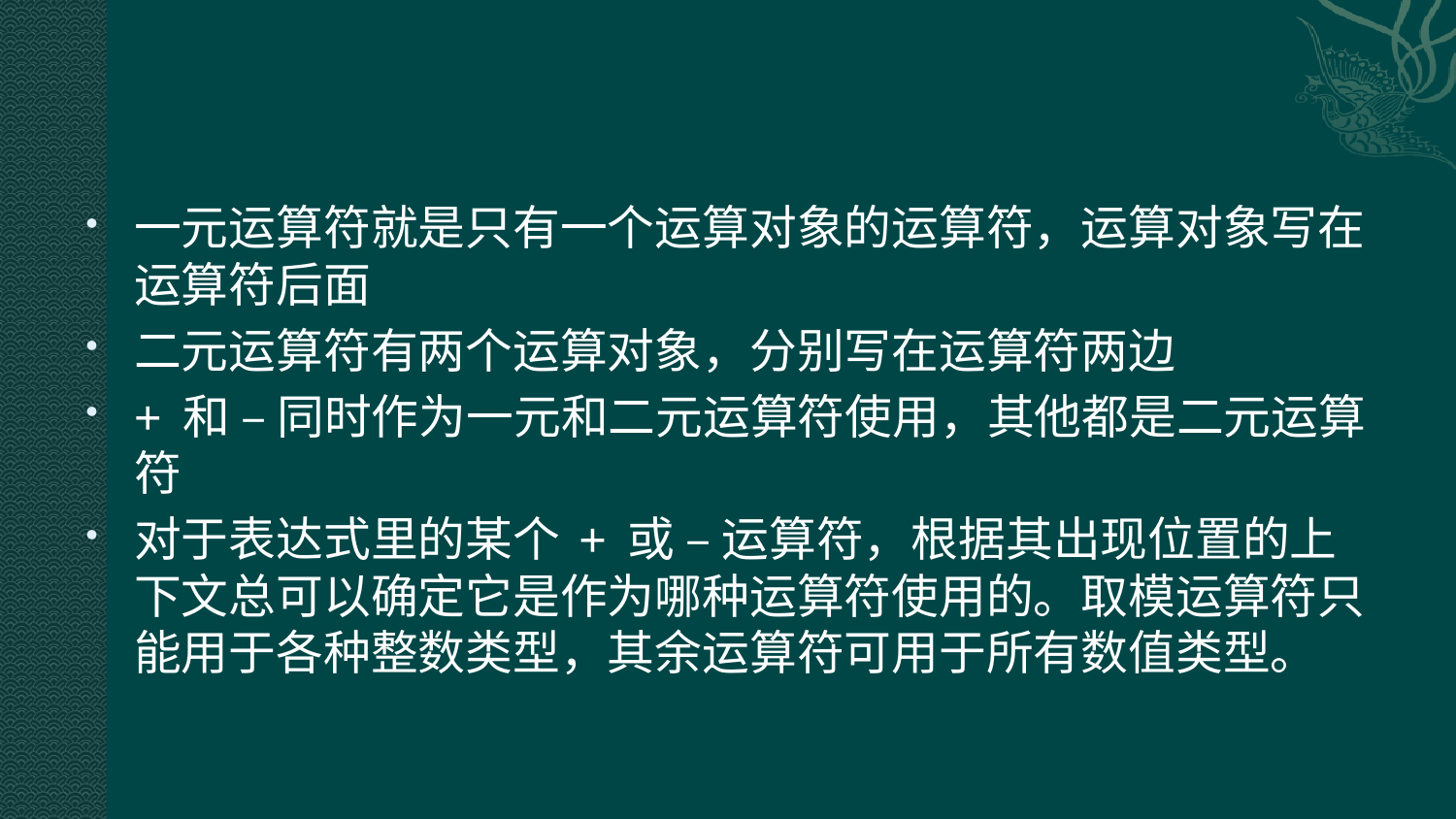

#
一元运算符就是只有一个运算对象的运算符，运算对象写在运算符后面
二元运算符有两个运算对象，分别写在运算符两边
+ 和 – 同时作为一元和二元运算符使用，其他都是二元运算符
对于表达式里的某个 + 或 – 运算符，根据其出现位置的上下文总可以确定它是作为哪种运算符使用的。取模运算符只能用于各种整数类型，其余运算符可用于所有数值类型。